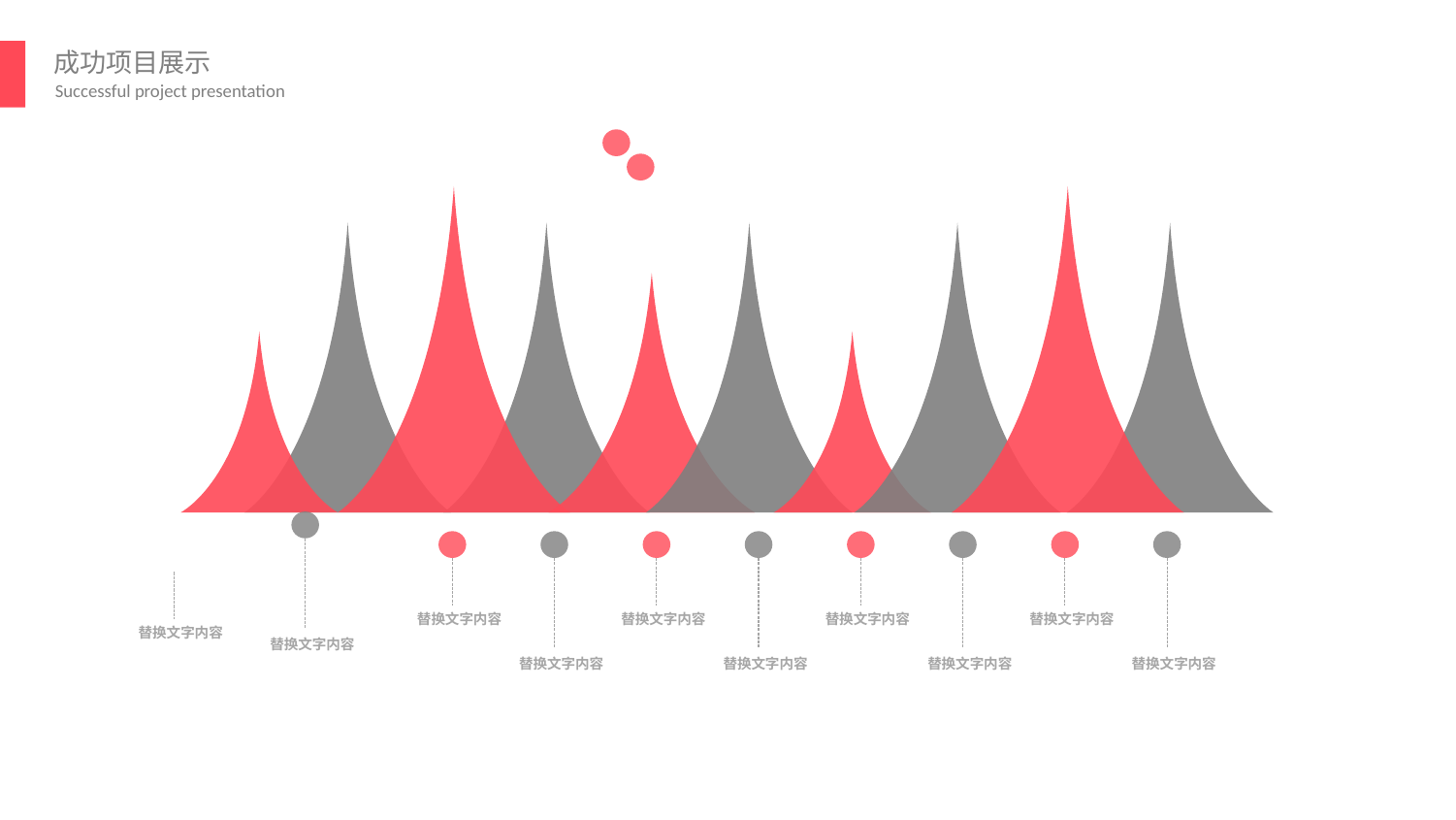

替换文字内容

替换文字内容

替换文字内容

替换文字内容

替换文字内容

替换文字内容

替换文字内容

替换文字内容

替换文字内容

替换文字内容